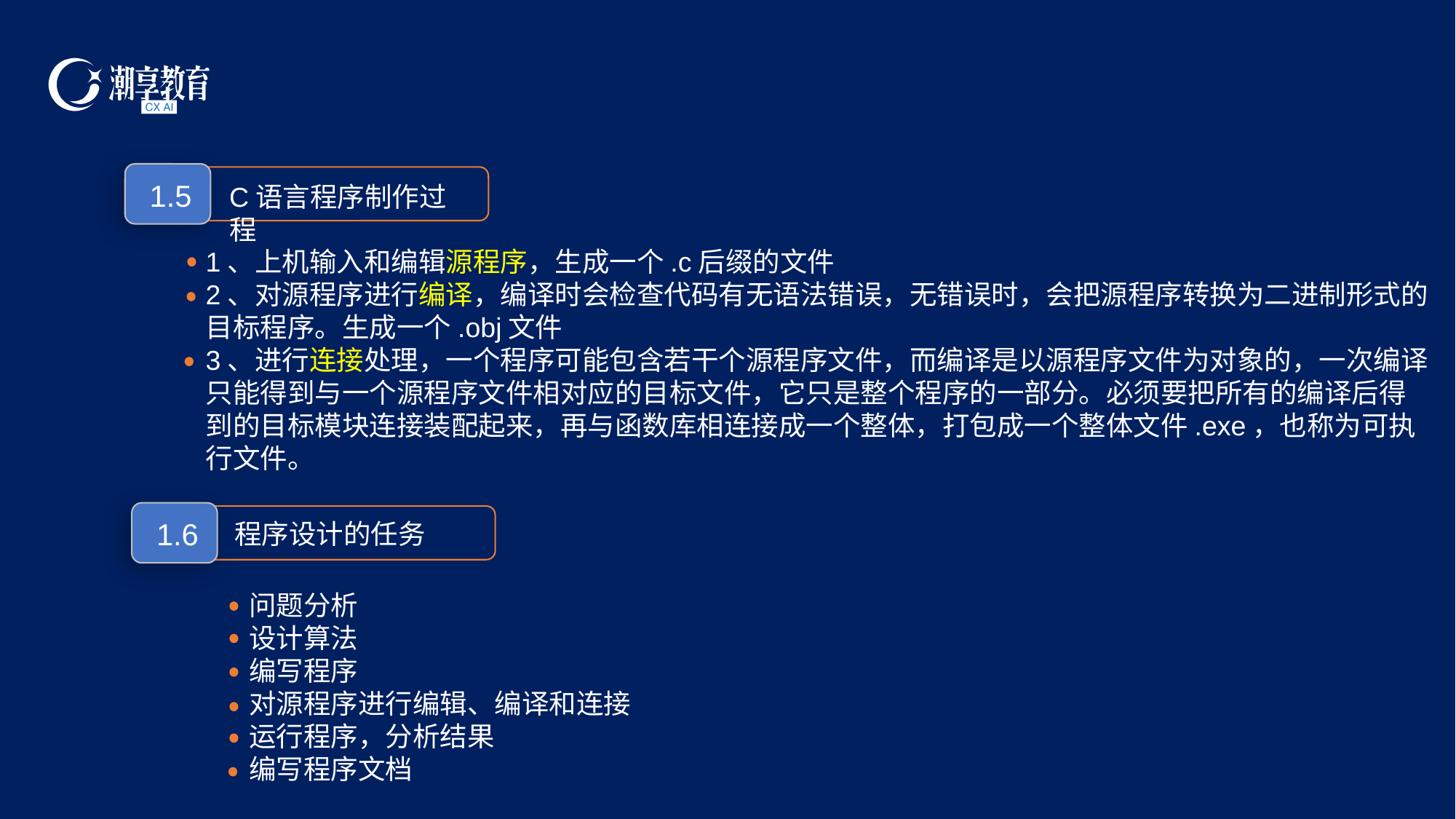

C语言程序制作过程
1.5
1、上机输入和编辑源程序，生成一个.c后缀的文件
2、对源程序进行编译，编译时会检查代码有无语法错误，无错误时，会把源程序转换为二进制形式的目标程序。生成一个.obj文件
3、进行连接处理，一个程序可能包含若干个源程序文件，而编译是以源程序文件为对象的，一次编译只能得到与一个源程序文件相对应的目标文件，它只是整个程序的一部分。必须要把所有的编译后得到的目标模块连接装配起来，再与函数库相连接成一个整体，打包成一个整体文件.exe，也称为可执行文件。

程序设计的任务
1.6
问题分析
设计算法
编写程序
对源程序进行编辑、编译和连接
运行程序，分析结果
编写程序文档